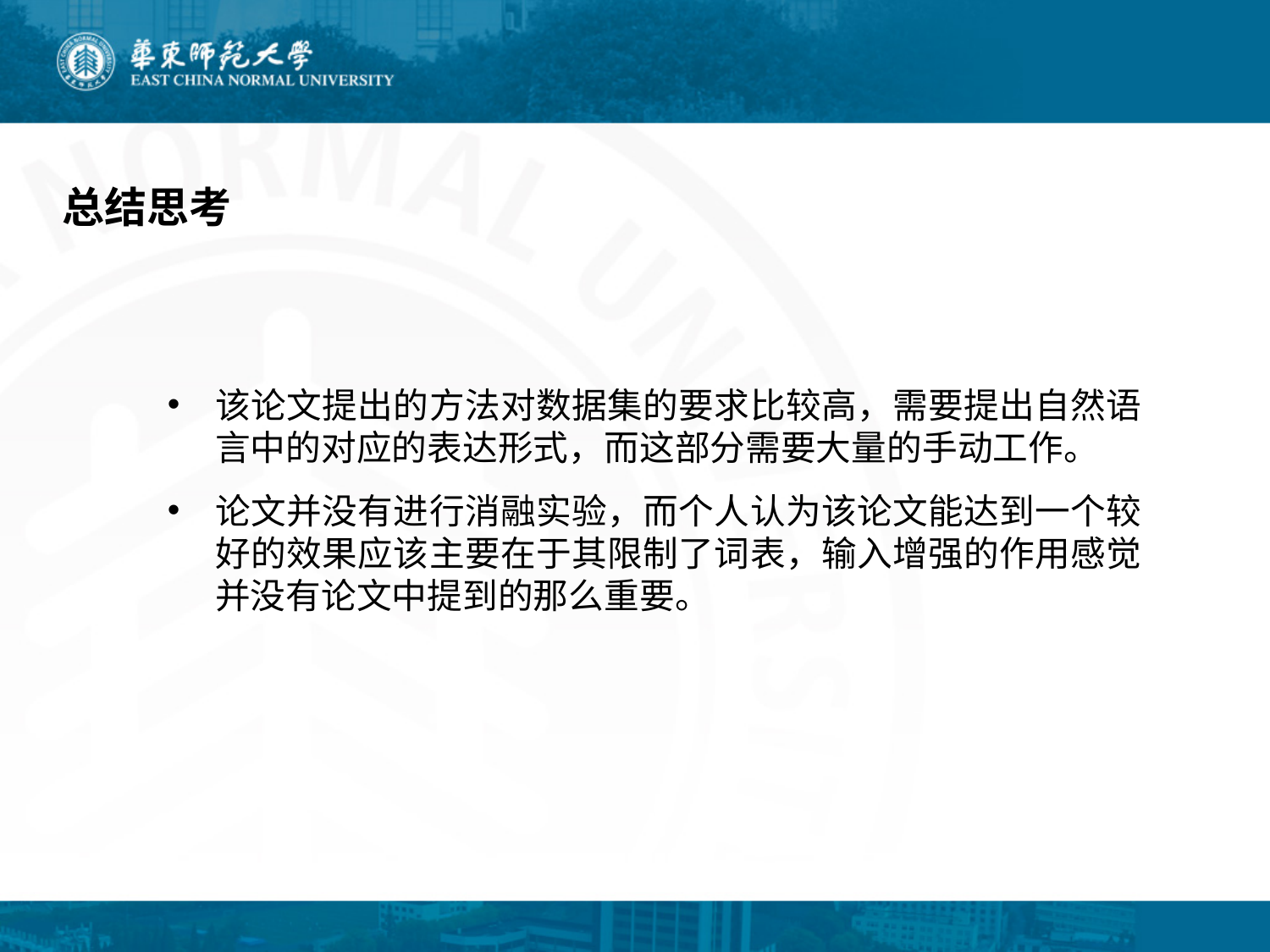

总结思考
该论文提出的方法对数据集的要求比较高，需要提出自然语言中的对应的表达形式，而这部分需要大量的手动工作。
论文并没有进行消融实验，而个人认为该论文能达到一个较好的效果应该主要在于其限制了词表，输入增强的作用感觉并没有论文中提到的那么重要。